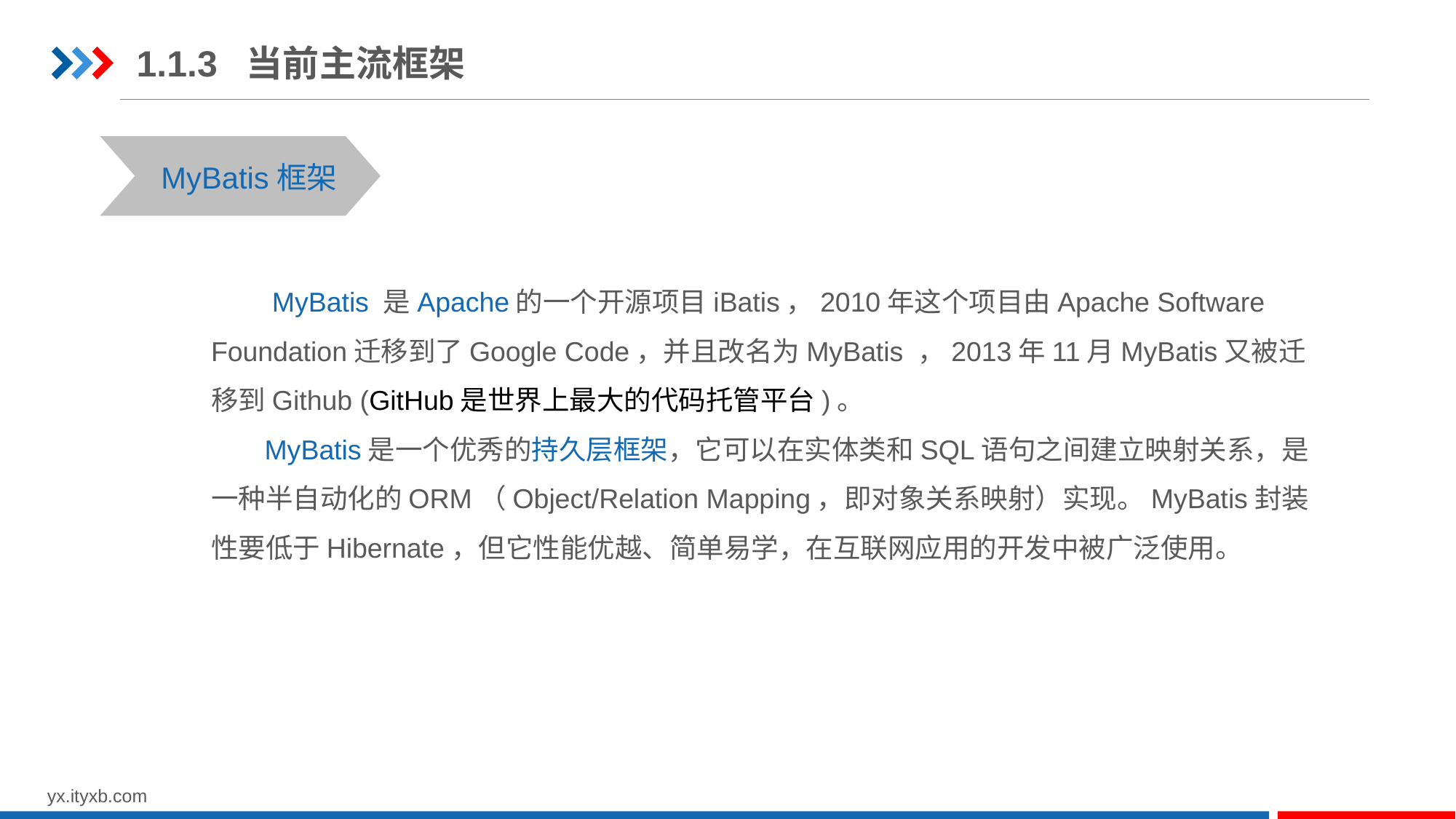

1.1.3  当前主流框架

MyBatis框架
        MyBatis 是Apache的一个开源项目iBatis，2010年这个项目由Apache Software Foundation迁移到了Google Code，并且改名为MyBatis ，2013年11月MyBatis又被迁移到Github (GitHub是世界上最大的代码托管平台)。
       MyBatis是一个优秀的持久层框架，它可以在实体类和SQL语句之间建立映射关系，是一种半自动化的ORM（Object/Relation Mapping，即对象关系映射）实现。MyBatis封装性要低于Hibernate，但它性能优越、简单易学，在互联网应用的开发中被广泛使用。